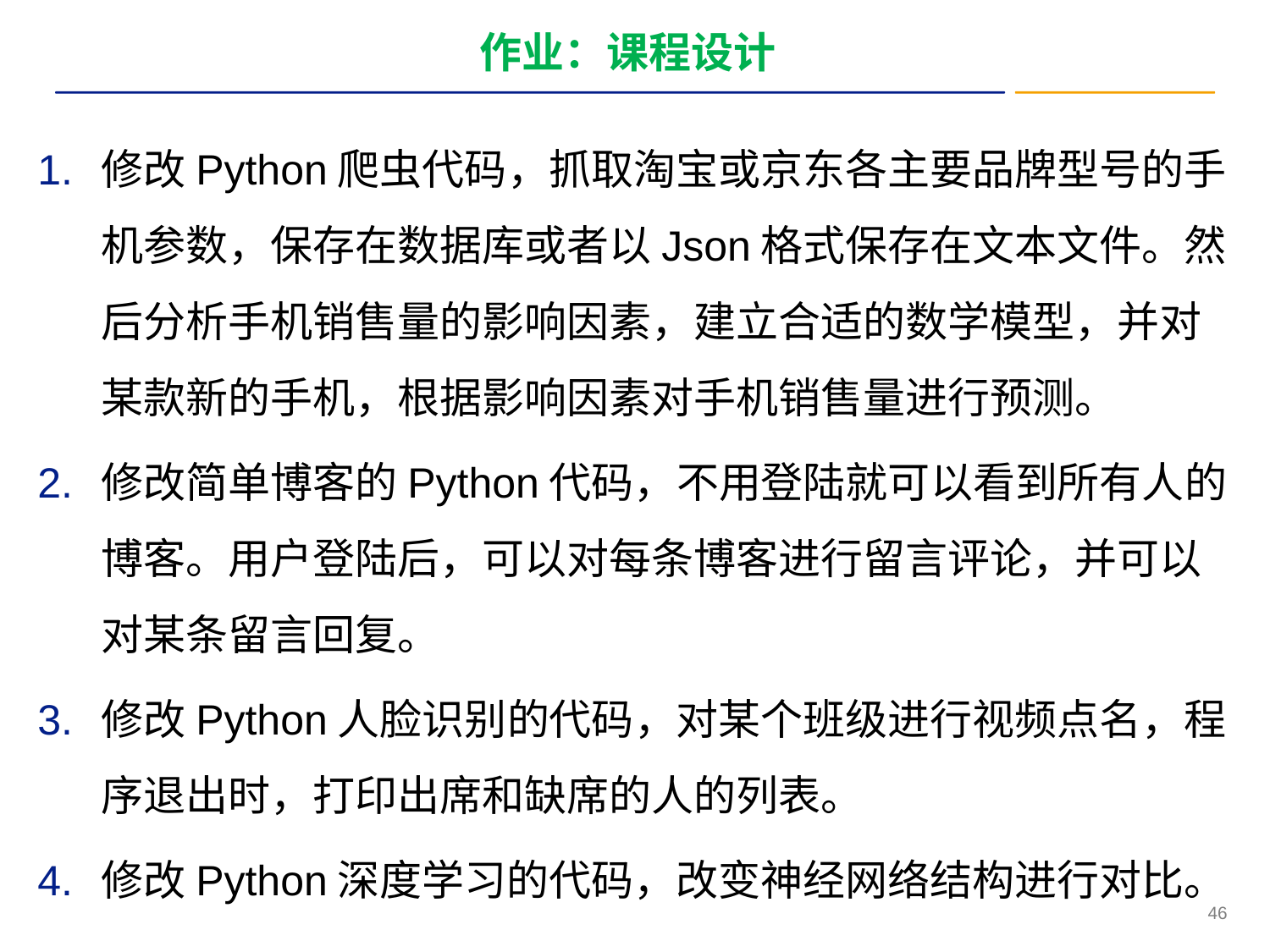

# 作业：课程设计
修改Python爬虫代码，抓取淘宝或京东各主要品牌型号的手机参数，保存在数据库或者以Json格式保存在文本文件。然后分析手机销售量的影响因素，建立合适的数学模型，并对某款新的手机，根据影响因素对手机销售量进行预测。
修改简单博客的Python代码，不用登陆就可以看到所有人的博客。用户登陆后，可以对每条博客进行留言评论，并可以对某条留言回复。
修改Python人脸识别的代码，对某个班级进行视频点名，程序退出时，打印出席和缺席的人的列表。
修改Python深度学习的代码，改变神经网络结构进行对比。